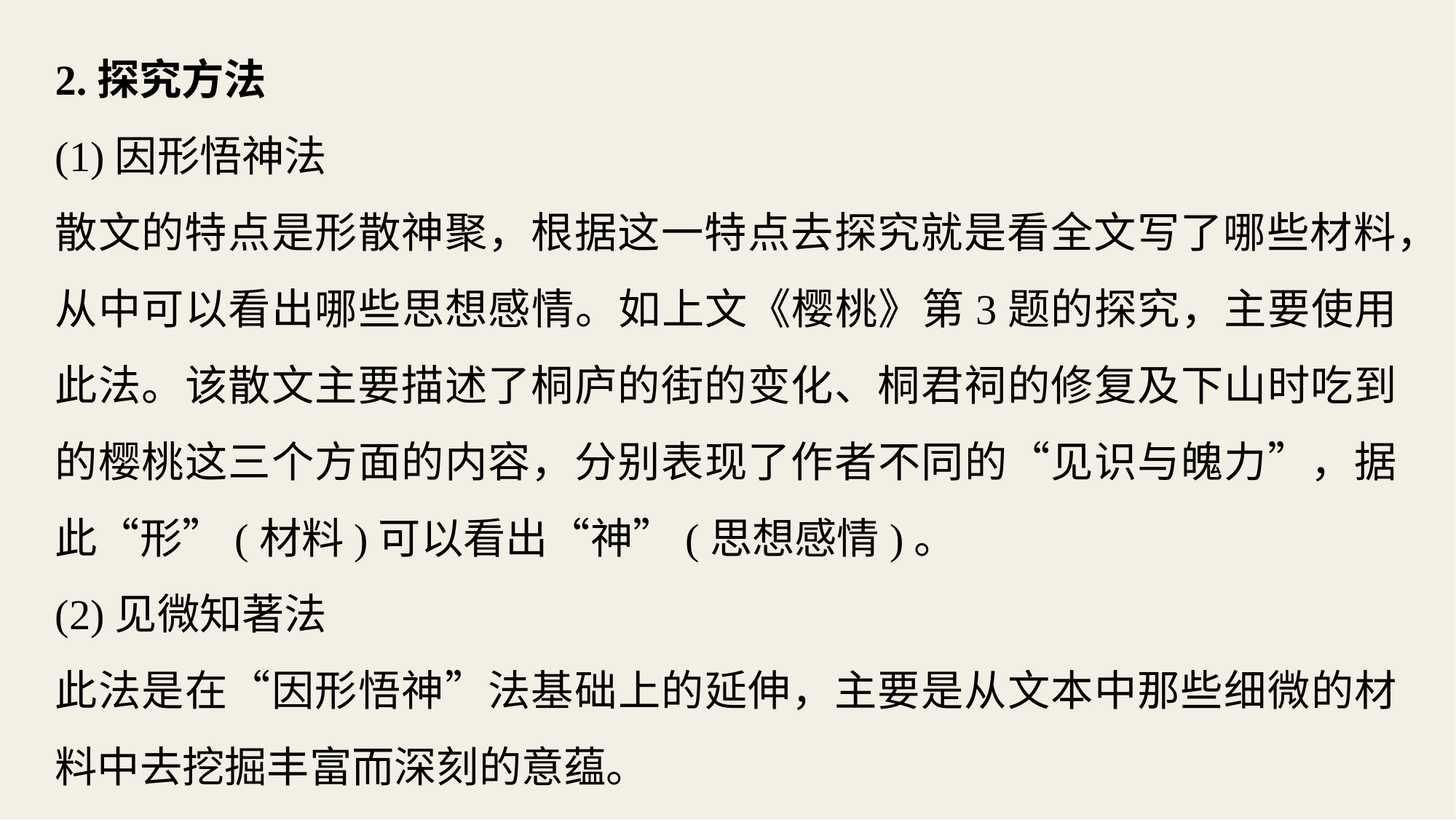

2.探究方法
(1)因形悟神法
散文的特点是形散神聚，根据这一特点去探究就是看全文写了哪些材料，从中可以看出哪些思想感情。如上文《樱桃》第3题的探究，主要使用此法。该散文主要描述了桐庐的街的变化、桐君祠的修复及下山时吃到的樱桃这三个方面的内容，分别表现了作者不同的“见识与魄力”，据此“形”(材料)可以看出“神”(思想感情)。
(2)见微知著法
此法是在“因形悟神”法基础上的延伸，主要是从文本中那些细微的材料中去挖掘丰富而深刻的意蕴。